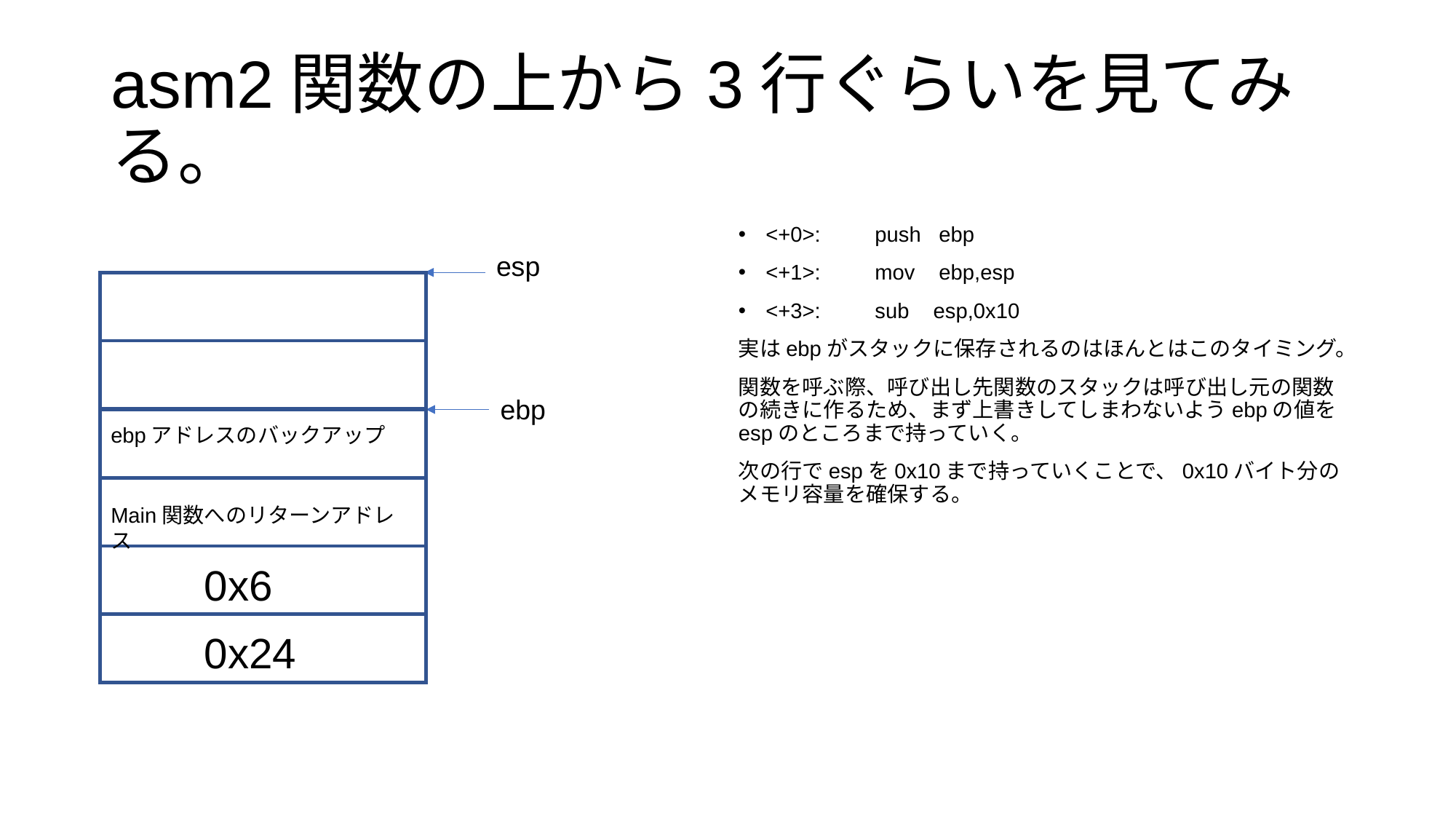

# asm2関数の上から3行ぐらいを見てみる。
<+0>:	push   ebp
<+1>:	mov    ebp,esp
<+3>:	sub    esp,0x10
実はebpがスタックに保存されるのはほんとはこのタイミング。
関数を呼ぶ際、呼び出し先関数のスタックは呼び出し元の関数の続きに作るため、まず上書きしてしまわないようebpの値をespのところまで持っていく。
次の行でespを0x10まで持っていくことで、0x10バイト分のメモリ容量を確保する。

esp

ebp

ebpアドレスのバックアップ

Main関数へのリターンアドレス

0x6

0x24